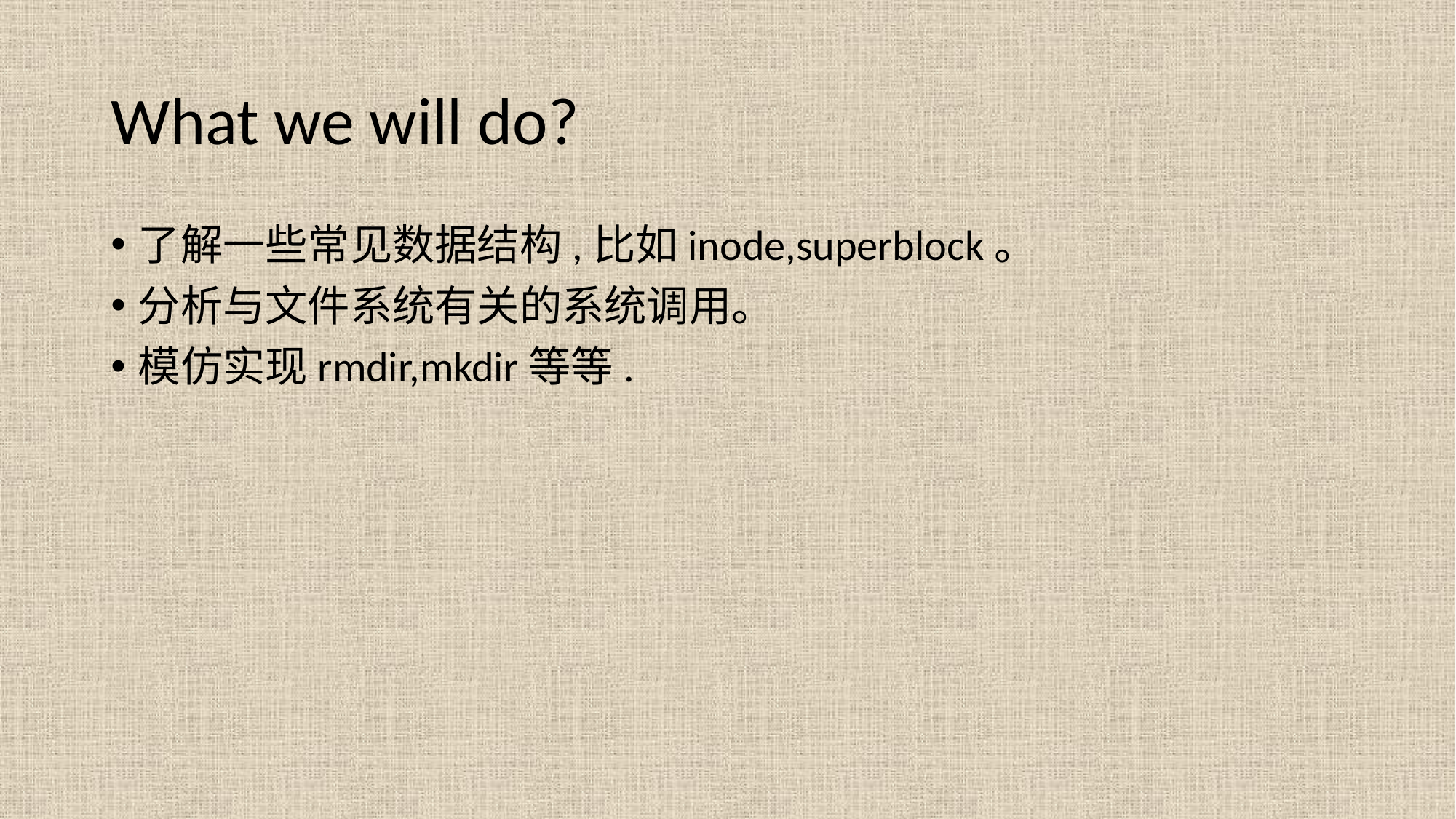

# What we will do?
了解一些常见数据结构,比如inode,superblock。
分析与文件系统有关的系统调用。
模仿实现rmdir,mkdir等等.